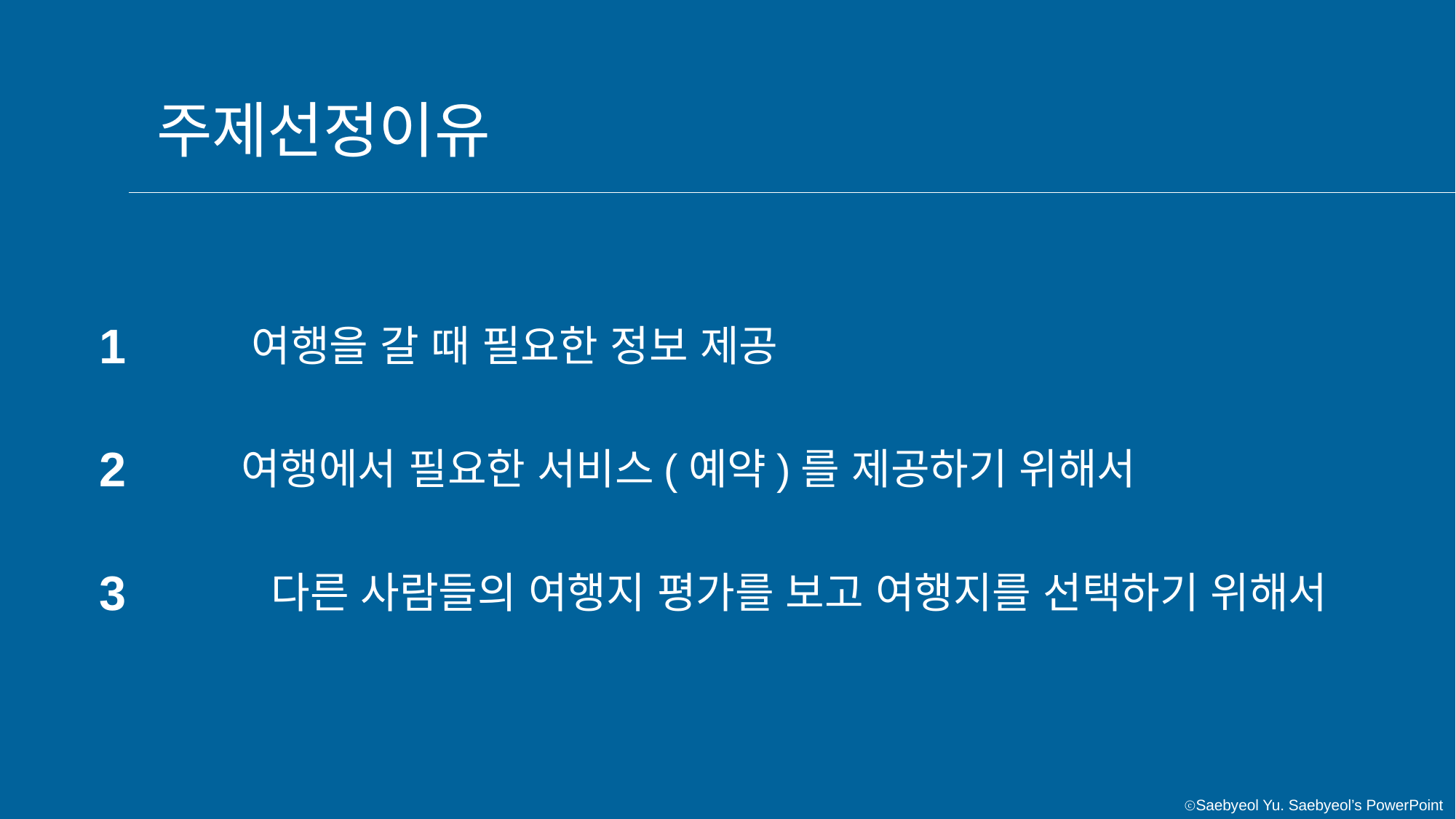

주제선정이유
1
여행을 갈 때 필요한 정보 제공
2
여행에서 필요한 서비스(예약)를 제공하기 위해서
3
다른 사람들의 여행지 평가를 보고 여행지를 선택하기 위해서